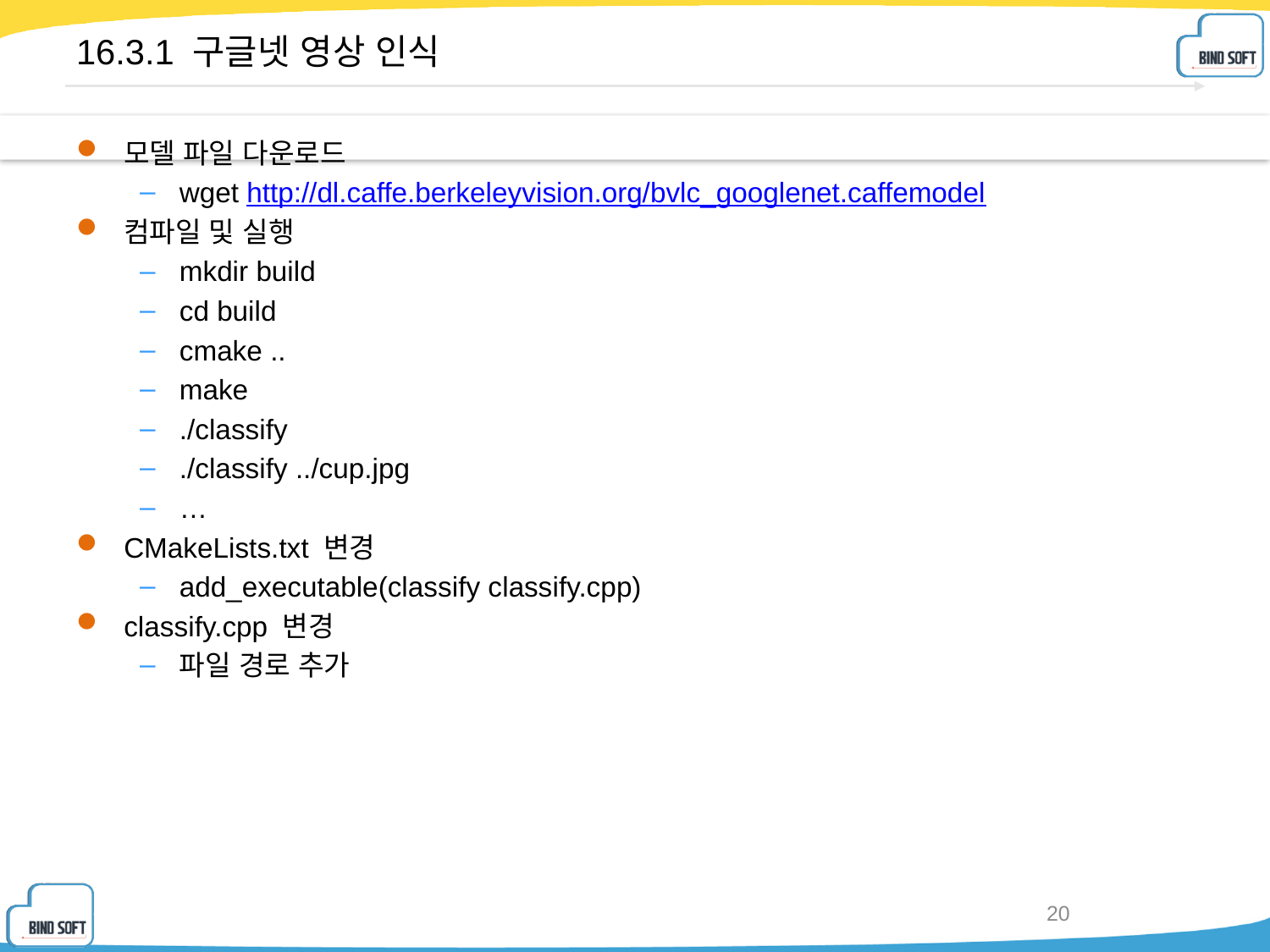

# 16.3.1 구글넷 영상 인식
모델 파일 다운로드
wget http://dl.caffe.berkeleyvision.org/bvlc_googlenet.caffemodel
컴파일 및 실행
mkdir build
cd build
cmake ..
make
./classify
./classify ../cup.jpg
…
CMakeLists.txt 변경
add_executable(classify classify.cpp)
classify.cpp 변경
파일 경로 추가

20